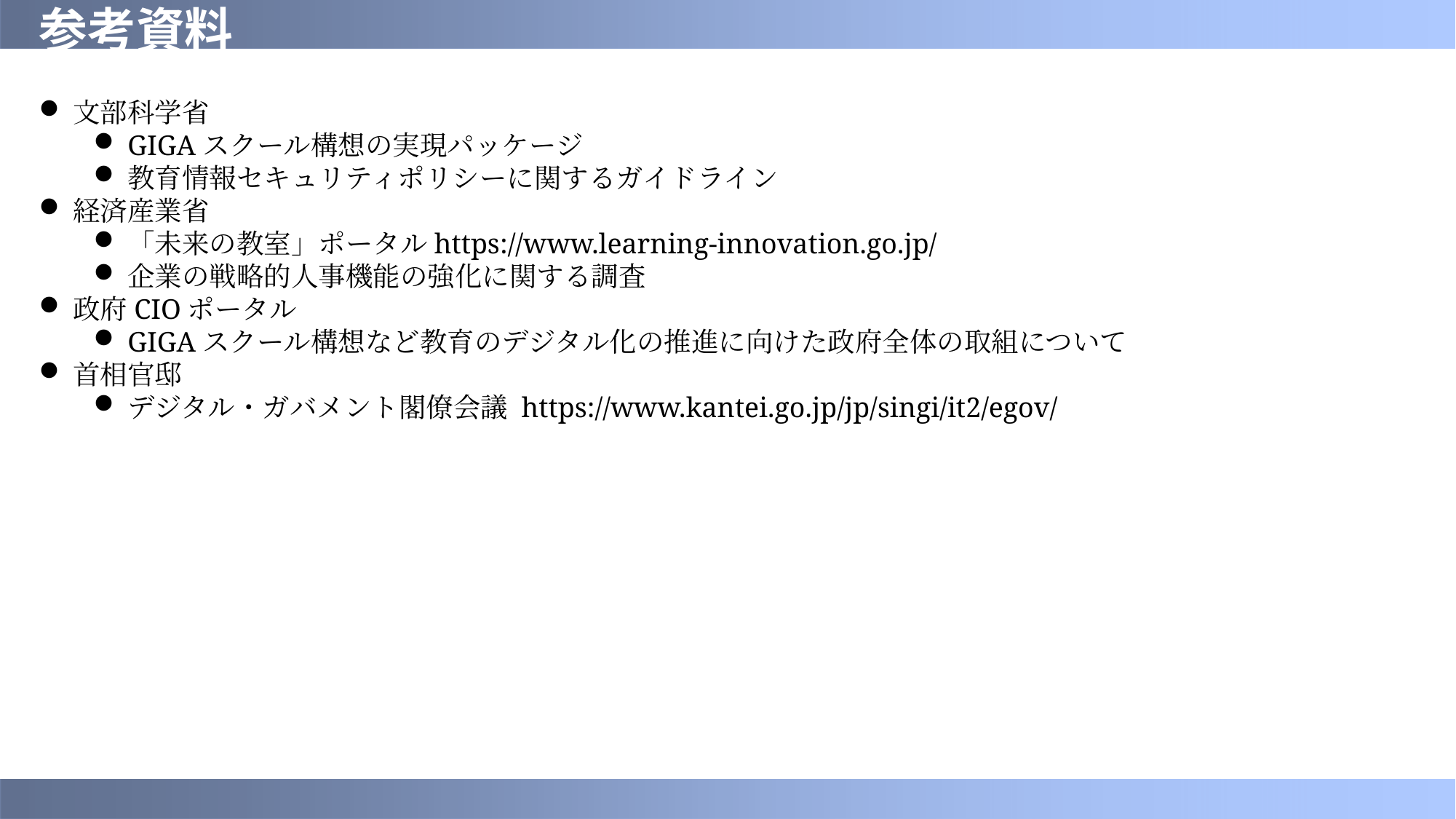

# 参考資料
文部科学省
GIGAスクール構想の実現パッケージ
教育情報セキュリティポリシーに関するガイドライン
経済産業省
「未来の教室」ポータルhttps://www.learning-innovation.go.jp/
企業の戦略的人事機能の強化に関する調査
政府CIOポータル
GIGAスクール構想など教育のデジタル化の推進に向けた政府全体の取組について
首相官邸
デジタル・ガバメント閣僚会議 https://www.kantei.go.jp/jp/singi/it2/egov/